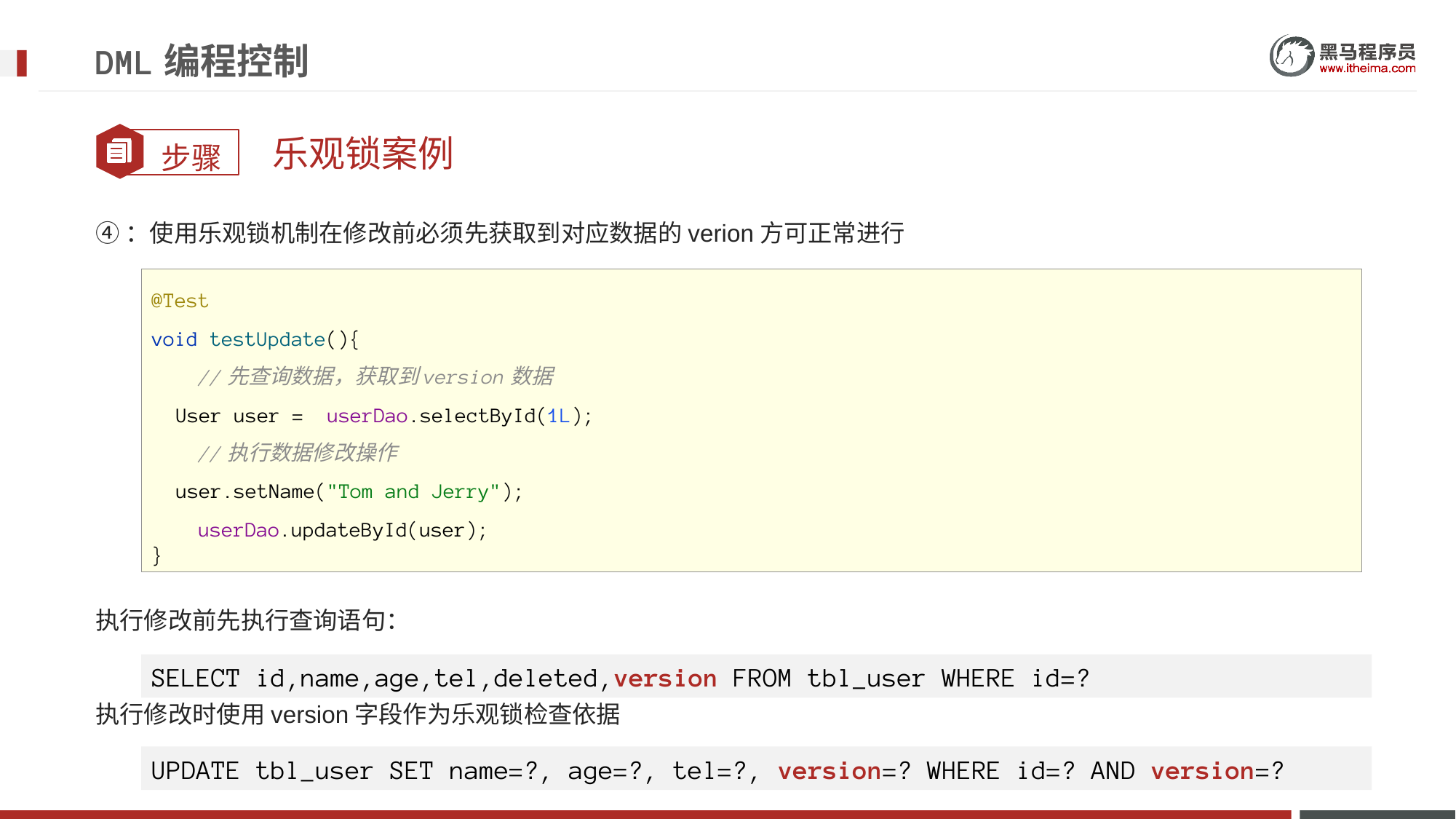

# DML编程控制
乐观锁案例
④：使用乐观锁机制在修改前必须先获取到对应数据的verion方可正常进行

执行修改前先执行查询语句：

执行修改时使用version字段作为乐观锁检查依据
@Test
void testUpdate(){
    //先查询数据，获取到version数据
    User user =  userDao.selectById(1L);
    //执行数据修改操作
    user.setName("Tom and Jerry");
    userDao.updateById(user);
}
SELECT id,name,age,tel,deleted,version FROM tbl_user WHERE id=?
UPDATE tbl_user SET name=?, age=?, tel=?, version=? WHERE id=? AND version=?